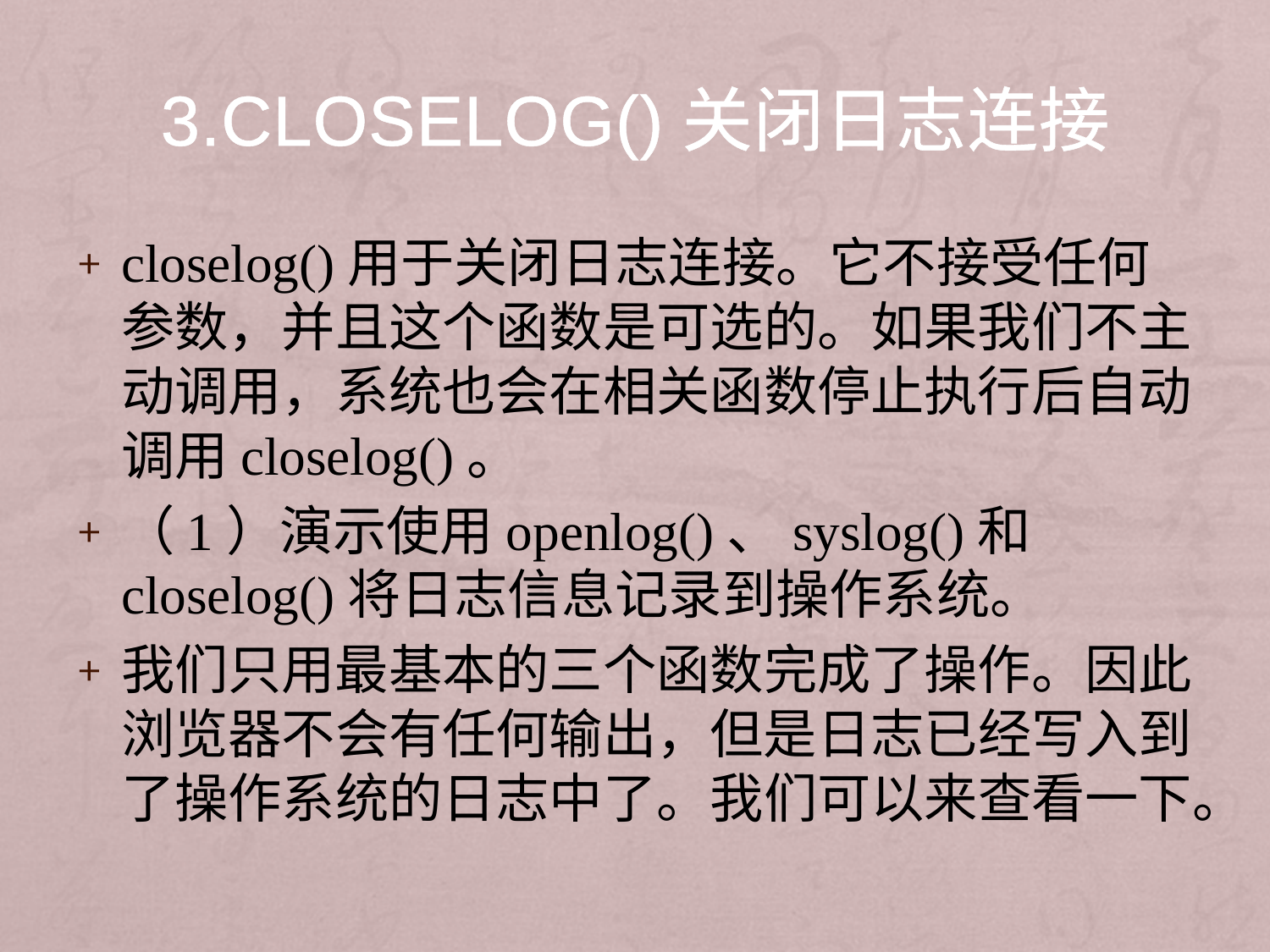

# 3.closelog()关闭日志连接
closelog()用于关闭日志连接。它不接受任何参数，并且这个函数是可选的。如果我们不主动调用，系统也会在相关函数停止执行后自动调用closelog()。
（1）演示使用openlog()、syslog()和closelog()将日志信息记录到操作系统。
我们只用最基本的三个函数完成了操作。因此浏览器不会有任何输出，但是日志已经写入到了操作系统的日志中了。我们可以来查看一下。